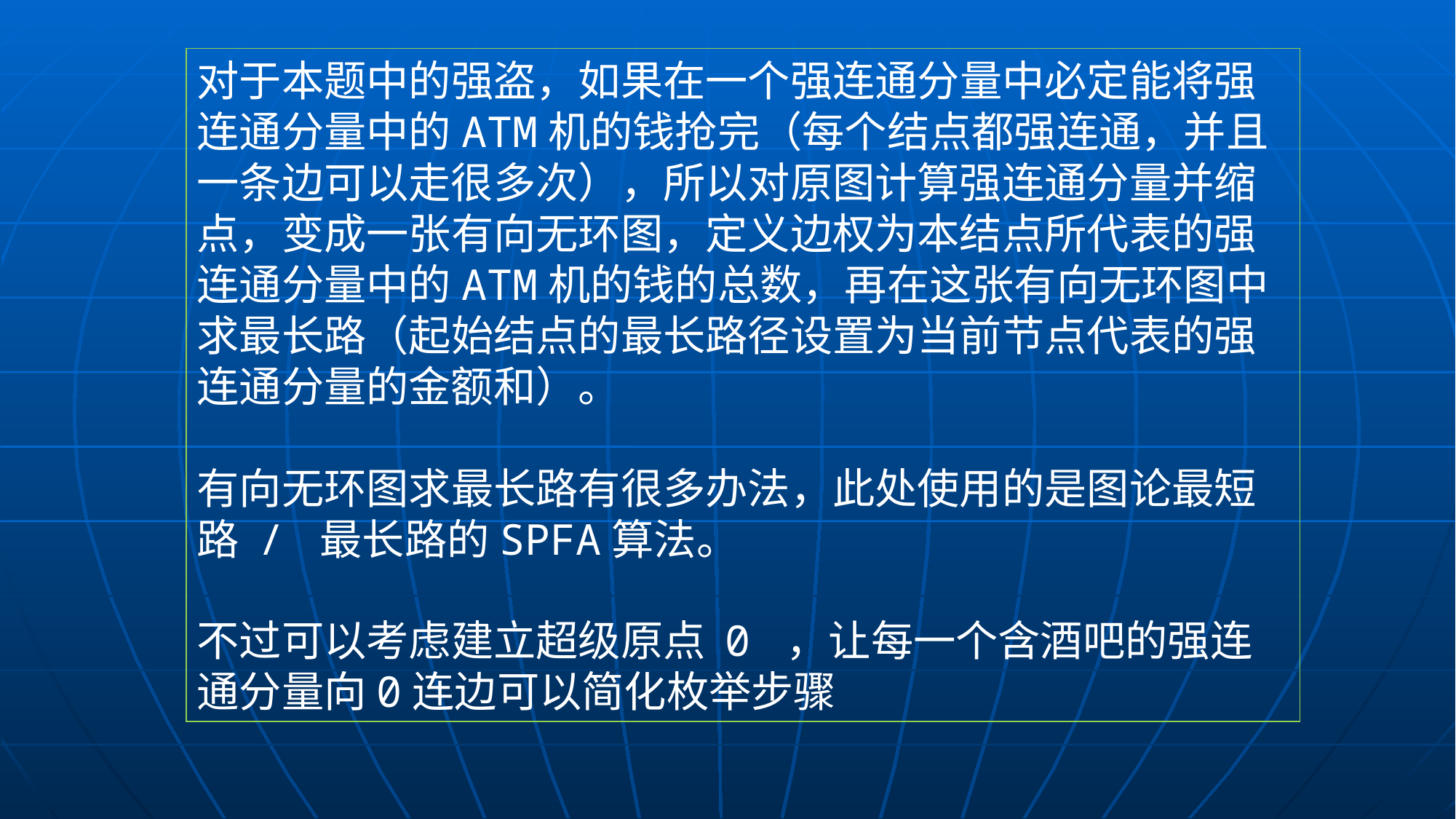

对于本题中的强盗，如果在一个强连通分量中必定能将强连通分量中的ATM机的钱抢完（每个结点都强连通，并且一条边可以走很多次），所以对原图计算强连通分量并缩点，变成一张有向无环图，定义边权为本结点所代表的强连通分量中的ATM机的钱的总数，再在这张有向无环图中求最长路（起始结点的最长路径设置为当前节点代表的强连通分量的金额和）。

有向无环图求最长路有很多办法，此处使用的是图论最短路 / 最长路的SPFA算法。

不过可以考虑建立超级原点 0 ，让每一个含酒吧的强连通分量向0连边可以简化枚举步骤